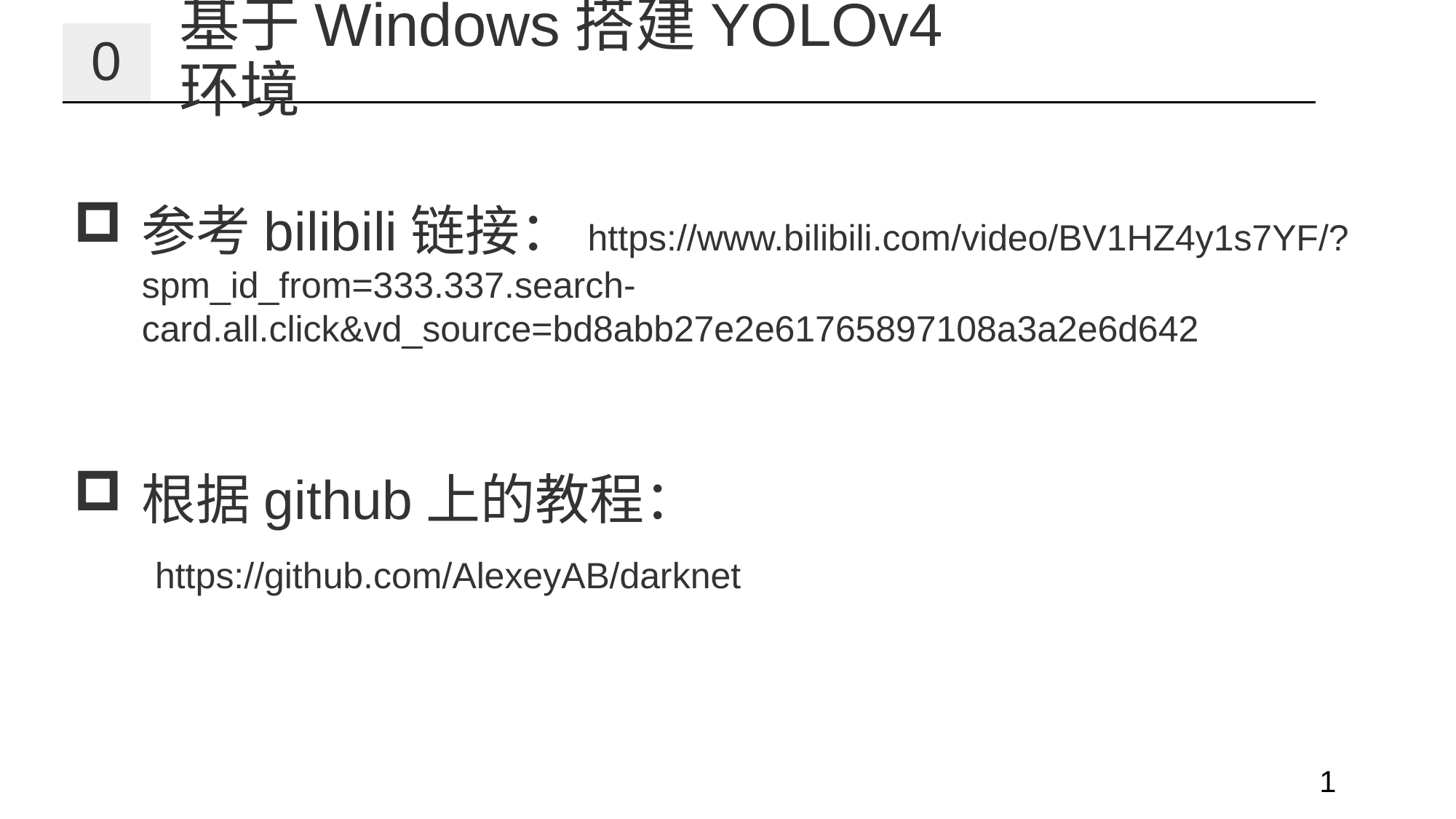

基于Windows搭建YOLOv4环境
0

# 参考bilibili链接：https://www.bilibili.com/video/BV1HZ4y1s7YF/?spm_id_from=333.337.search-card.all.click&vd_source=bd8abb27e2e61765897108a3a2e6d642
根据github上的教程：
        https://github.com/AlexeyAB/darknet
1